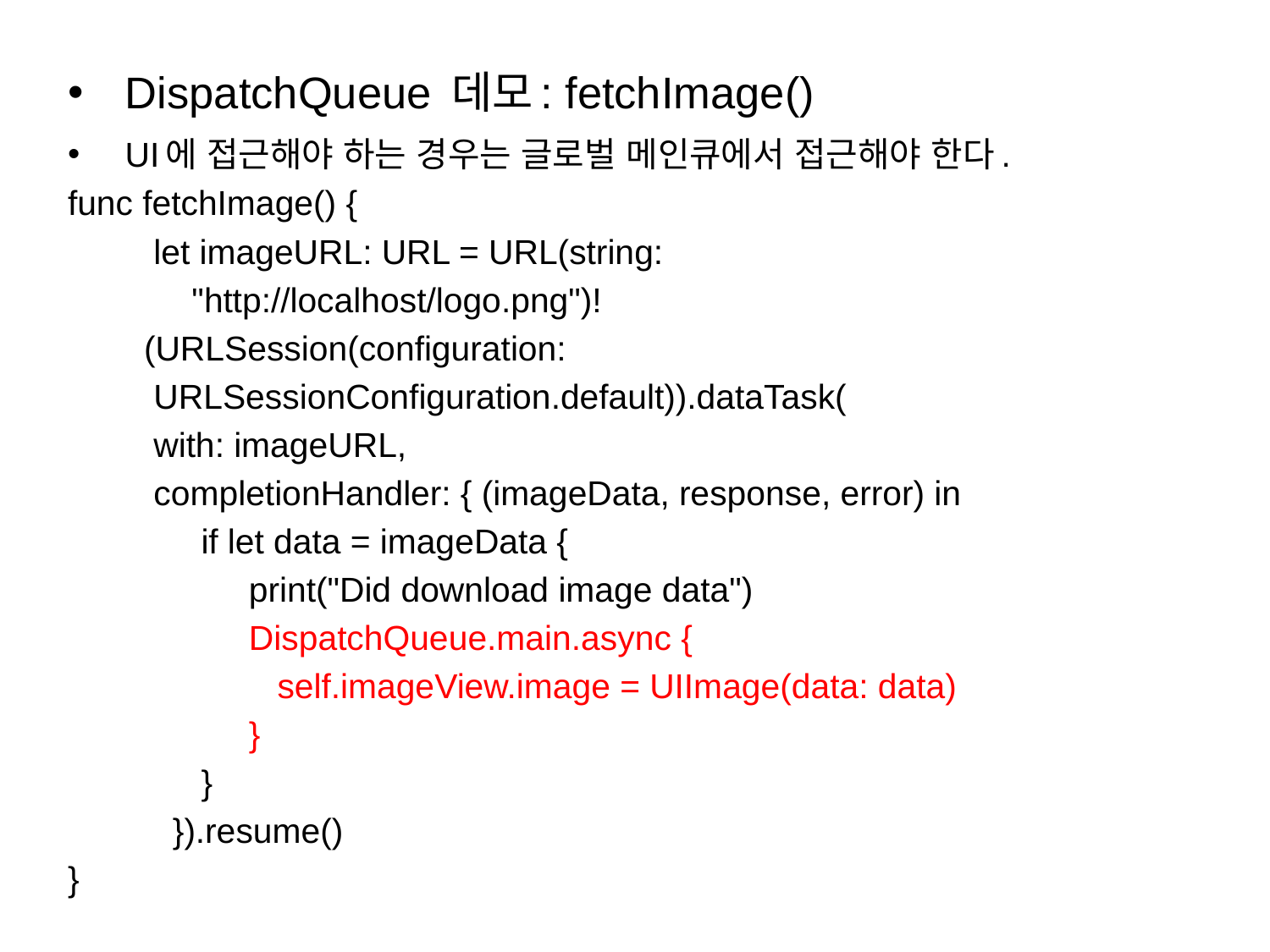

DispatchQueue 데모: fetchImage()
UI에 접근해야 하는 경우는 글로벌 메인큐에서 접근해야 한다.
func fetchImage() {
         let imageURL: URL = URL(string:
             "http://localhost/logo.png")!
        (URLSession(configuration:
         URLSessionConfiguration.default)).dataTask(
         with: imageURL,
         completionHandler: { (imageData, response, error) in
              if let data = imageData {
                   print("Did download image data")
                   DispatchQueue.main.async {
                      self.imageView.image = UIImage(data: data)
                   }
              }
           }).resume()
}